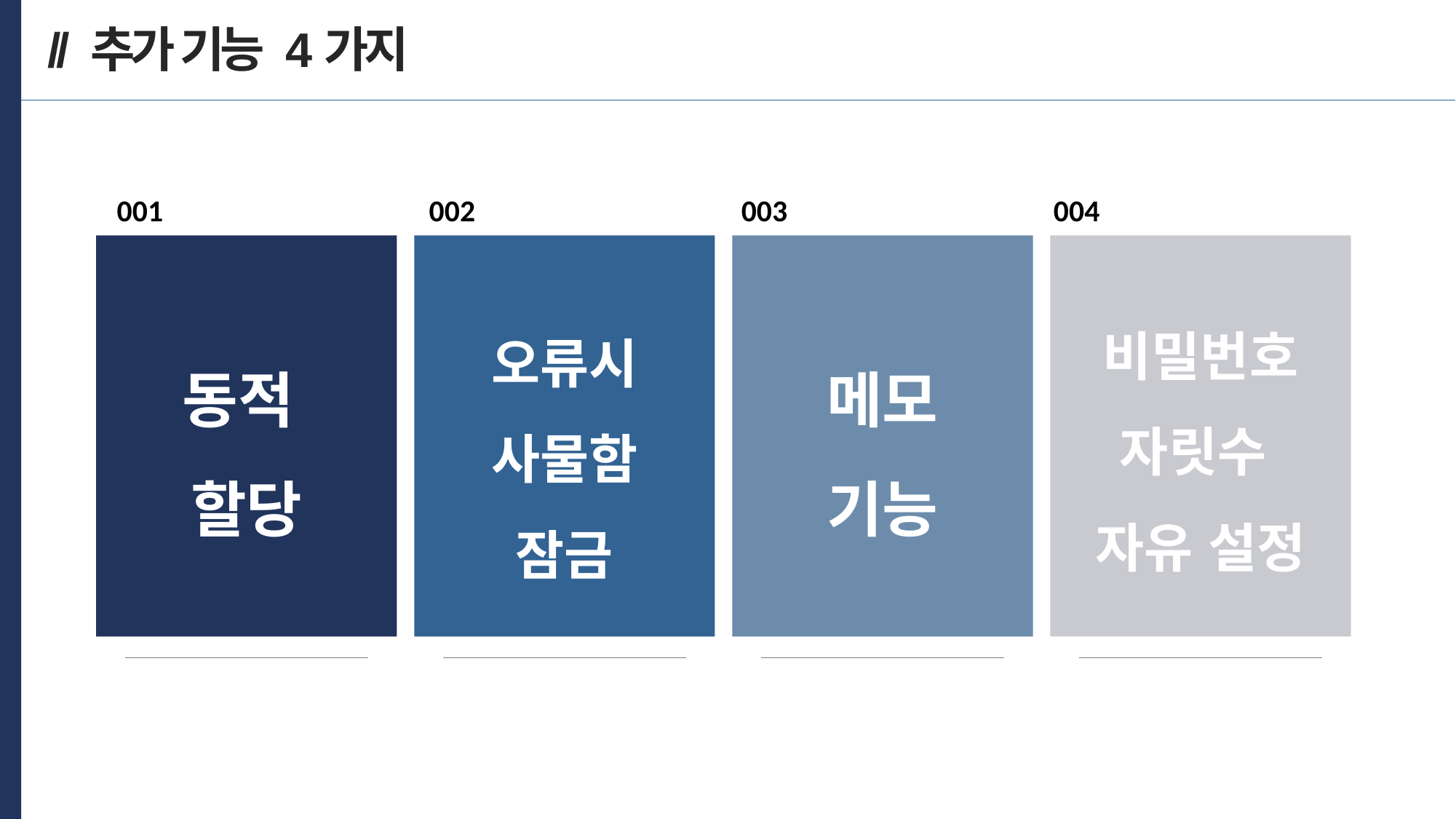

// 추가 기능 4가지
001
002
003
004

비밀번호
자릿수
자유 설정
오류시사물함
잠금
동적
할당
메모
기능